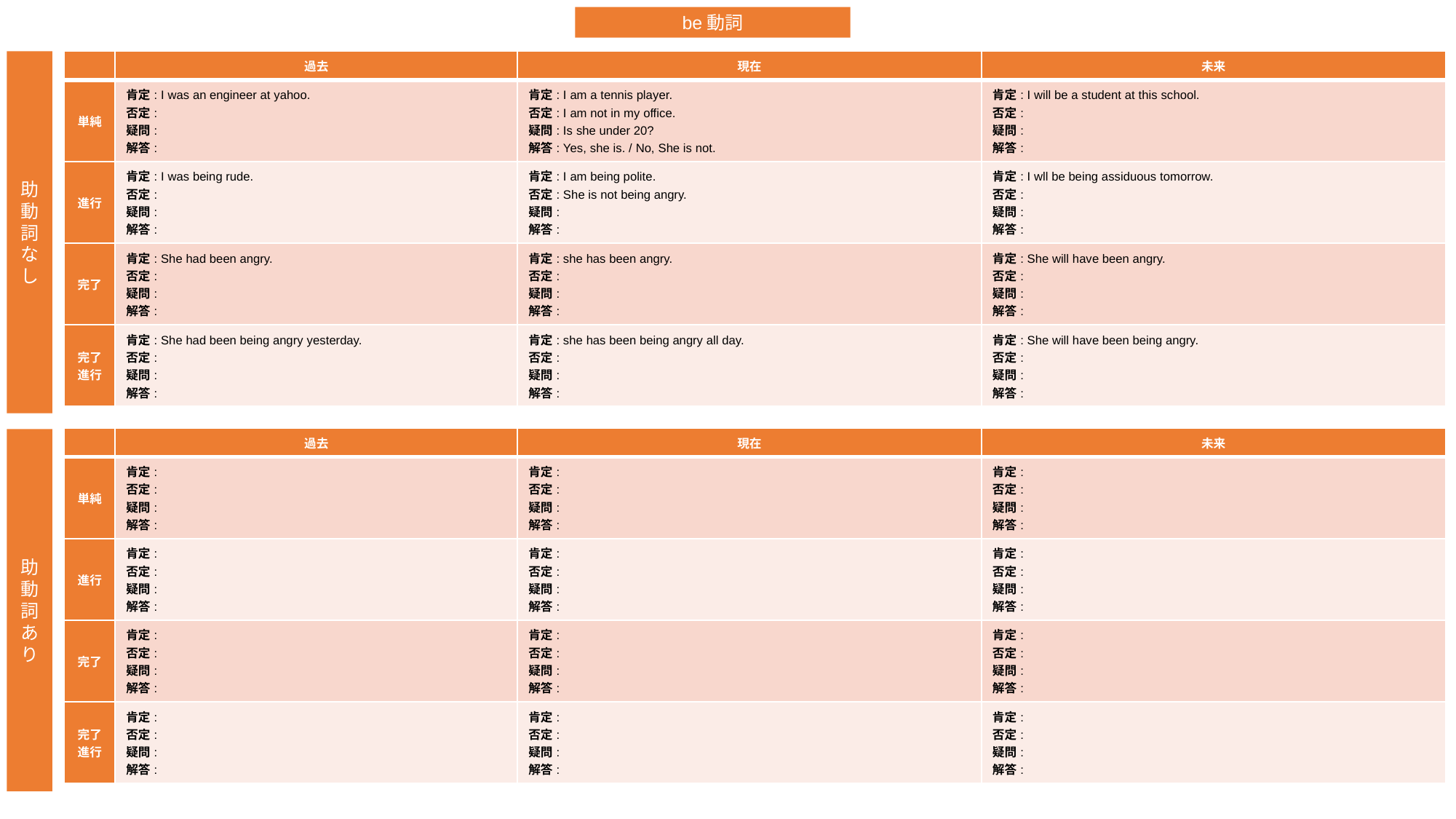

be動詞
助動詞なし
|  | 過去 | 現在 | 未来 |
| --- | --- | --- | --- |
| 単純 | 肯定: I was an engineer at yahoo. 否定: 疑問: 解答: | 肯定: I am a tennis player. 否定: I am not in my office. 疑問: Is she under 20? 解答: Yes, she is. / No, She is not. | 肯定: I will be a student at this school. 否定: 疑問: 解答: |
| 進行 | 肯定: I was being rude. 否定: 疑問: 解答: | 肯定: I am being polite. 否定: She is not being angry. 疑問: 解答: | 肯定: I wll be being assiduous tomorrow. 否定: 疑問: 解答: |
| 完了 | 肯定: She had been angry. 否定: 疑問: 解答: | 肯定: she has been angry. 否定: 疑問: 解答: | 肯定: She will have been angry. 否定: 疑問: 解答: |
| 完了進行 | 肯定: She had been being angry yesterday. 否定: 疑問: 解答: | 肯定: she has been being angry all day. 否定: 疑問: 解答: | 肯定: She will have been being angry. 否定: 疑問: 解答: |
|  | 過去 | 現在 | 未来 |
| --- | --- | --- | --- |
| 単純 | 肯定: 否定: 疑問: 解答: | 肯定: 否定: 疑問: 解答: | 肯定: 否定: 疑問: 解答: |
| 進行 | 肯定: 否定: 疑問: 解答: | 肯定: 否定: 疑問: 解答: | 肯定: 否定: 疑問: 解答: |
| 完了 | 肯定: 否定: 疑問: 解答: | 肯定: 否定: 疑問: 解答: | 肯定: 否定: 疑問: 解答: |
| 完了進行 | 肯定: 否定: 疑問: 解答: | 肯定: 否定: 疑問: 解答: | 肯定: 否定: 疑問: 解答: |
助動詞あり